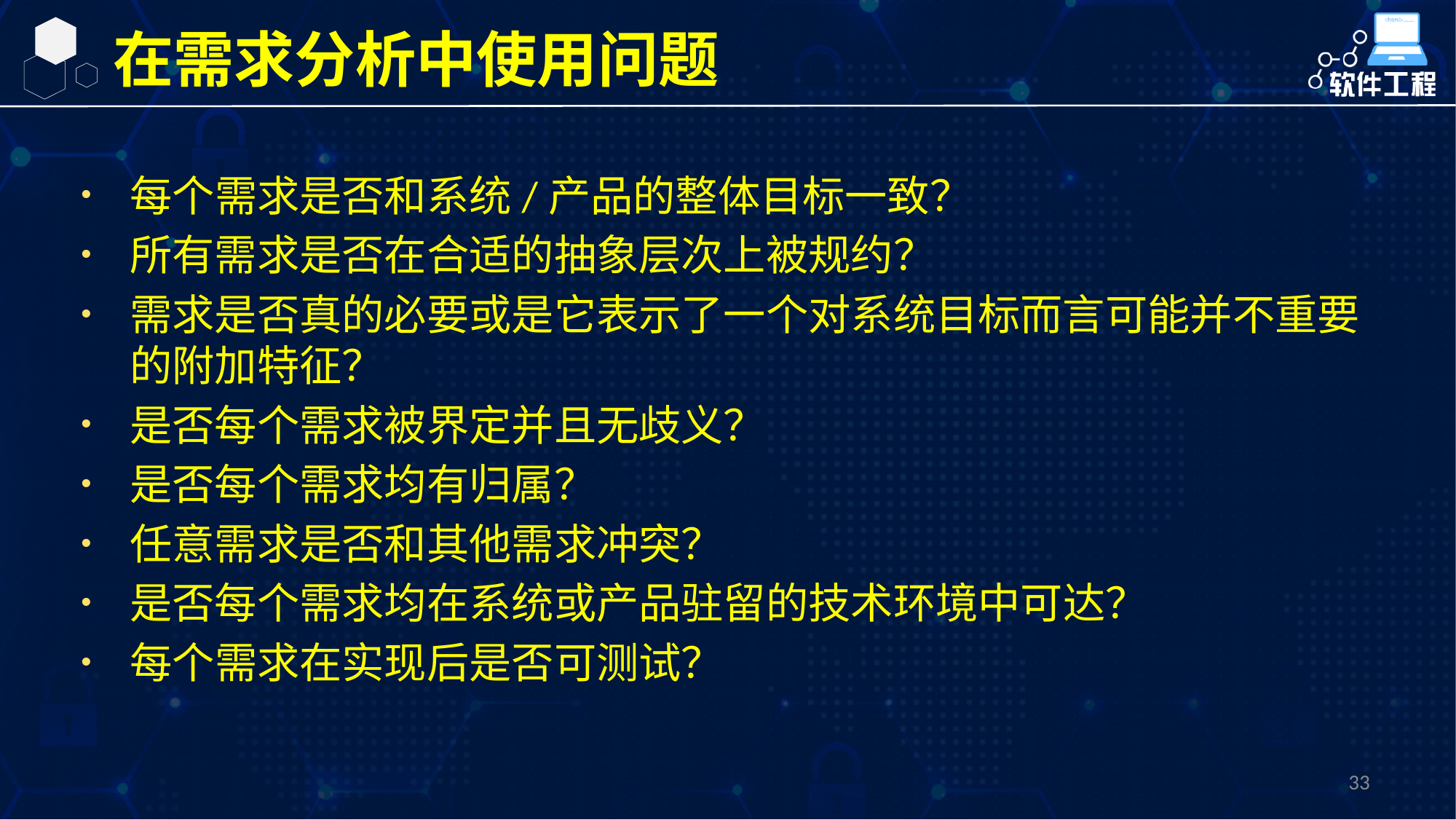

在需求分析中使用问题
每个需求是否和系统/产品的整体目标一致？
所有需求是否在合适的抽象层次上被规约？
需求是否真的必要或是它表示了一个对系统目标而言可能并不重要的附加特征？
是否每个需求被界定并且无歧义？
是否每个需求均有归属？
任意需求是否和其他需求冲突？
是否每个需求均在系统或产品驻留的技术环境中可达？
每个需求在实现后是否可测试？
33